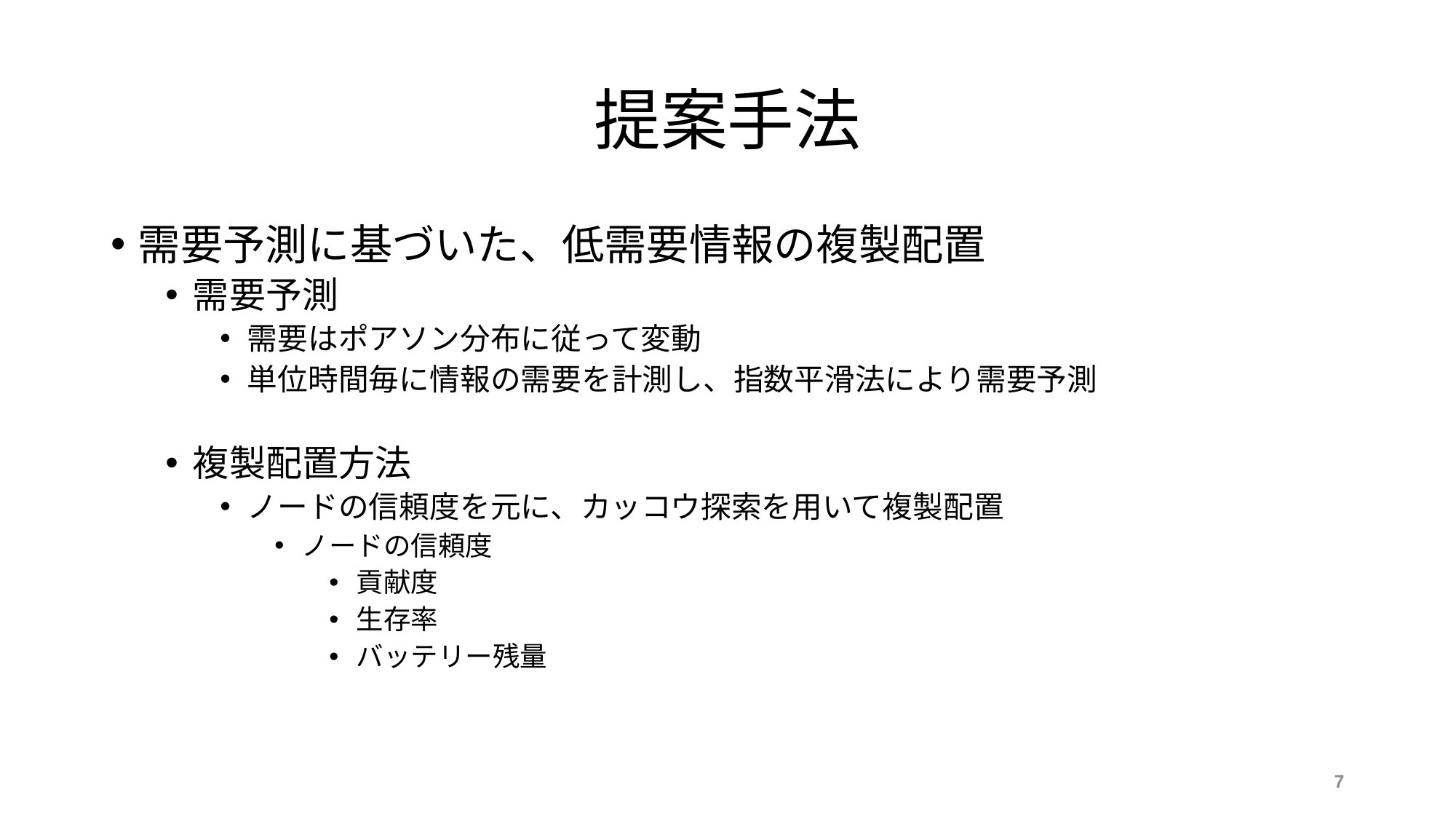

# 提案手法
需要予測に基づいた、低需要情報の複製配置
需要予測
需要はポアソン分布に従って変動
単位時間毎に情報の需要を計測し、指数平滑法により需要予測

複製配置方法
ノードの信頼度を元に、カッコウ探索を用いて複製配置
ノードの信頼度
貢献度
生存率
バッテリー残量
7